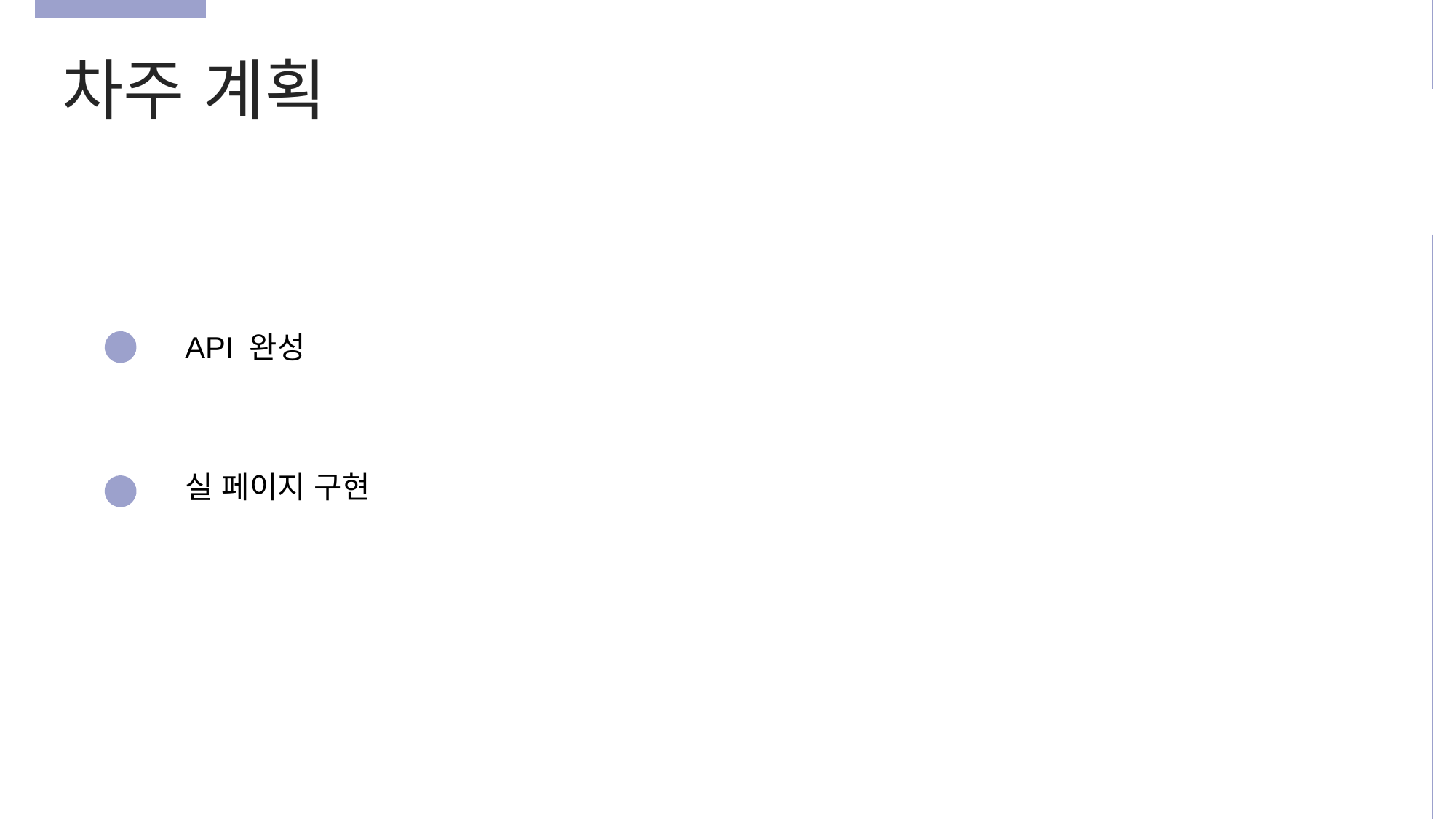

차주 계획
API 완성

실 페이지 구현